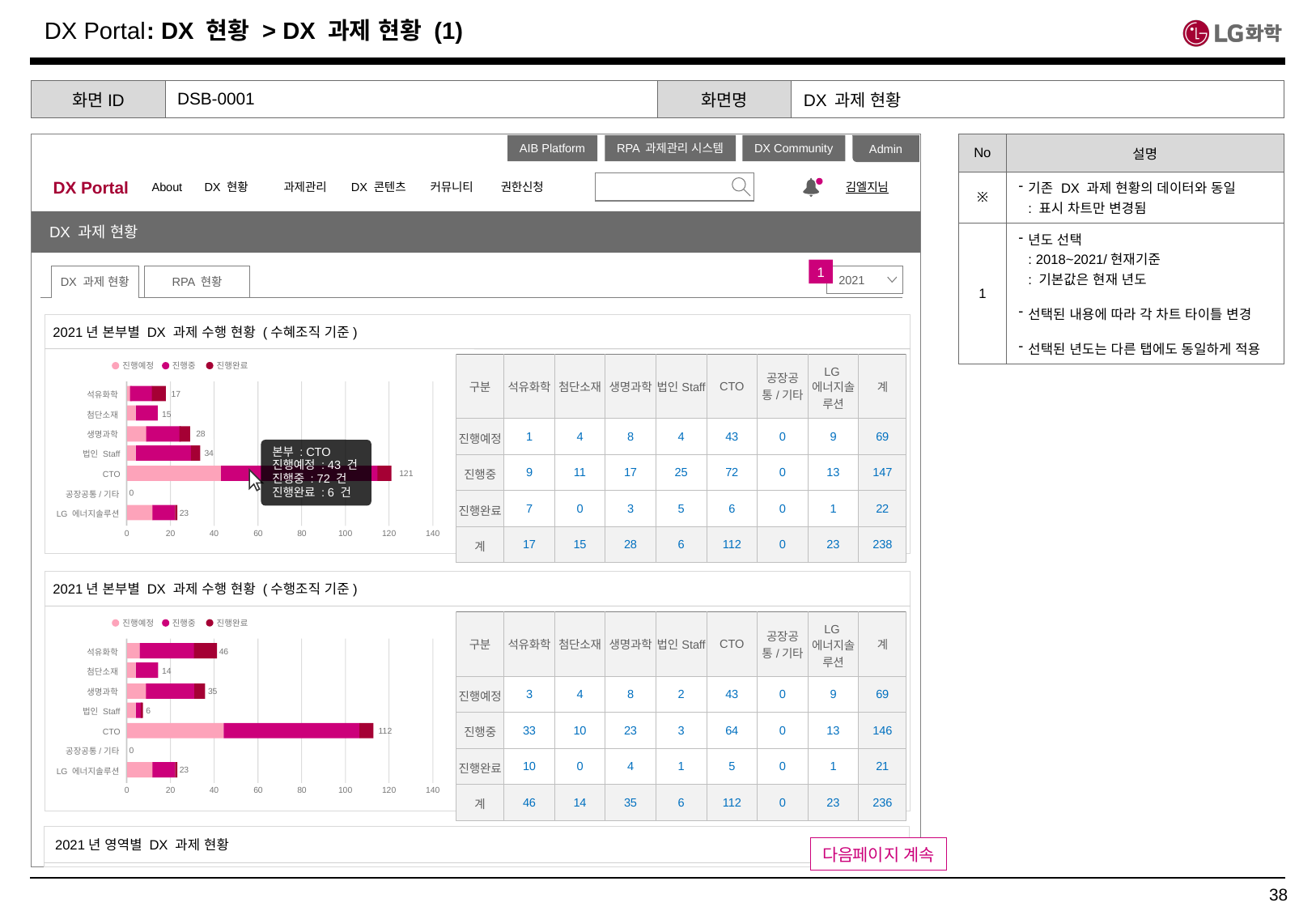

: DX 현황 > DX 과제 현황 (1)
| 화면ID | DSB-0001 | 화면명 | DX 과제 현황 |
| --- | --- | --- | --- |

| No | 설명 |
| --- | --- |
| ※ | 기존 DX 과제 현황의 데이터와 동일 : 표시 차트만 변경됨 |
| 1 | 년도 선택 : 2018~2021/현재기준 : 기본값은 현재 년도 선택된 내용에 따라 각 차트 타이틀 변경 선택된 년도는 다른 탭에도 동일하게 적용 |

Admin
DX Portal

About
DX 현황
과제관리
DX 콘텐츠
커뮤니티
권한신청
김엘지님

AIB Platform
RPA 과제관리 시스템
DX Community
공지사항

DX 과제 현황
1
DX 과제 현황
RPA 현황
2021

2021년 본부별 DX 과제 수행 현황 (수혜조직 기준)

| 구분 | 석유화학 | 첨단소재 | 생명과학 | 법인Staff | CTO | 공장공통/기타 | LG에너지솔루션 | 계 |
| --- | --- | --- | --- | --- | --- | --- | --- | --- |
| 진행예정 | 1 | 4 | 8 | 4 | 43 | 0 | 9 | 69 |
| 진행중 | 9 | 11 | 17 | 25 | 72 | 0 | 13 | 147 |
| 진행완료 | 7 | 0 | 3 | 5 | 6 | 0 | 1 | 22 |
| 계 | 17 | 15 | 28 | 6 | 112 | 0 | 23 | 238 |
진행완료
진행예정
진행중

17
15
28
34
121
0
23
석유화학
첨단소재
생명과학
법인 Staff
CTO
공장공통/기타
LG 에너지솔루션

본부 : CTO
진행예정 : 43 건
진행중 : 72 건
진행완료 : 6 건

0
20
40
60
80
100
120
140

2021년 본부별 DX 과제 수행 현황 (수행조직 기준)

진행완료
진행예정
진행중

46
14
35
6
112
0
23
석유화학
첨단소재
생명과학
법인 Staff
CTO
공장공통/기타
LG 에너지솔루션

0
20
40
60
80
100
120
140
| 구분 | 석유화학 | 첨단소재 | 생명과학 | 법인Staff | CTO | 공장공통/기타 | LG에너지솔루션 | 계 |
| --- | --- | --- | --- | --- | --- | --- | --- | --- |
| 진행예정 | 3 | 4 | 8 | 2 | 43 | 0 | 9 | 69 |
| 진행중 | 33 | 10 | 23 | 3 | 64 | 0 | 13 | 146 |
| 진행완료 | 10 | 0 | 4 | 1 | 5 | 0 | 1 | 21 |
| 계 | 46 | 14 | 35 | 6 | 112 | 0 | 23 | 236 |

2021년 영역별 DX 과제 현황
다음페이지 계속